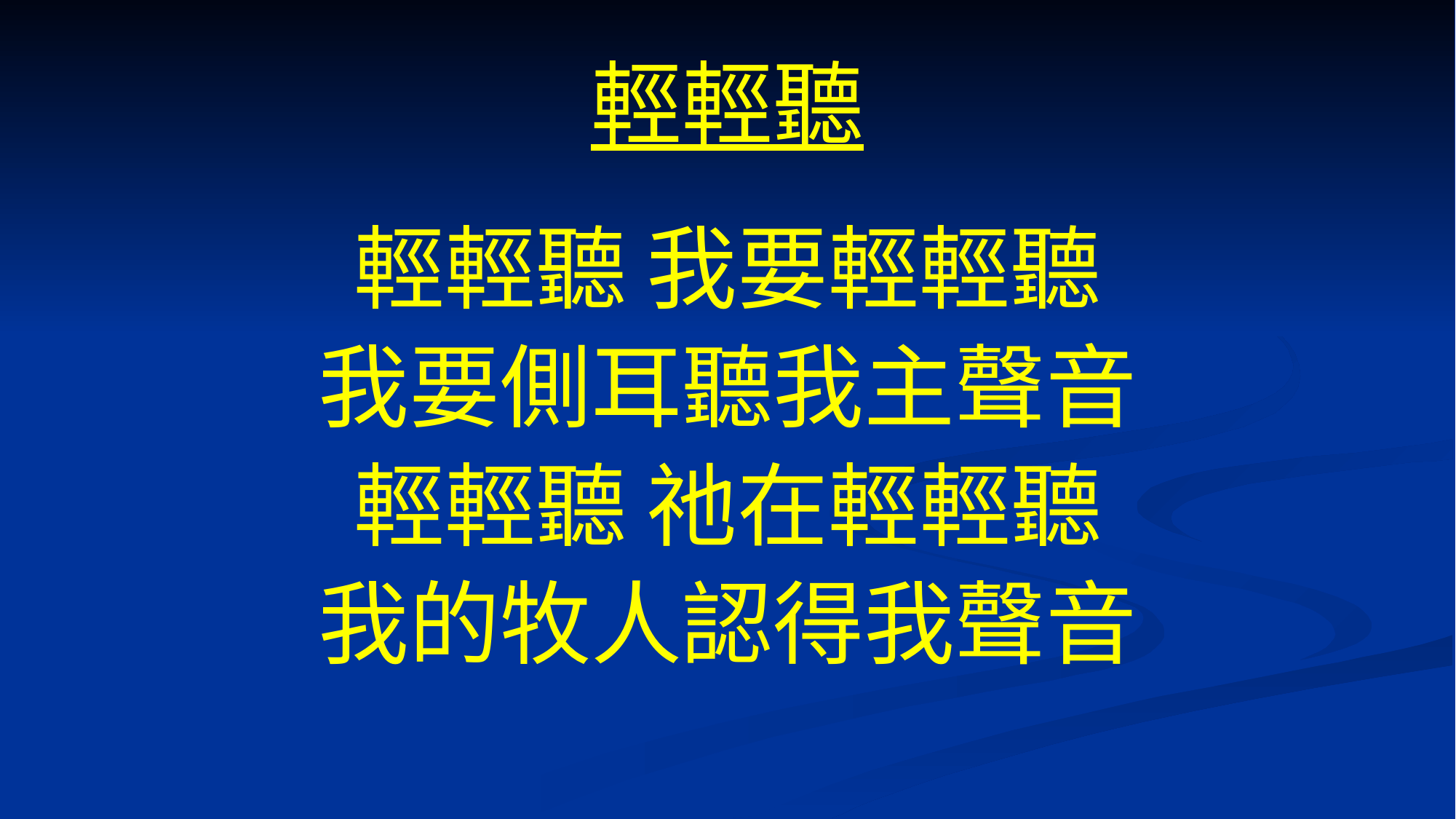

# 輕輕聽
輕輕聽 我要輕輕聽
我要側耳聽我主聲音
輕輕聽 祂在輕輕聽
我的牧人認得我聲音